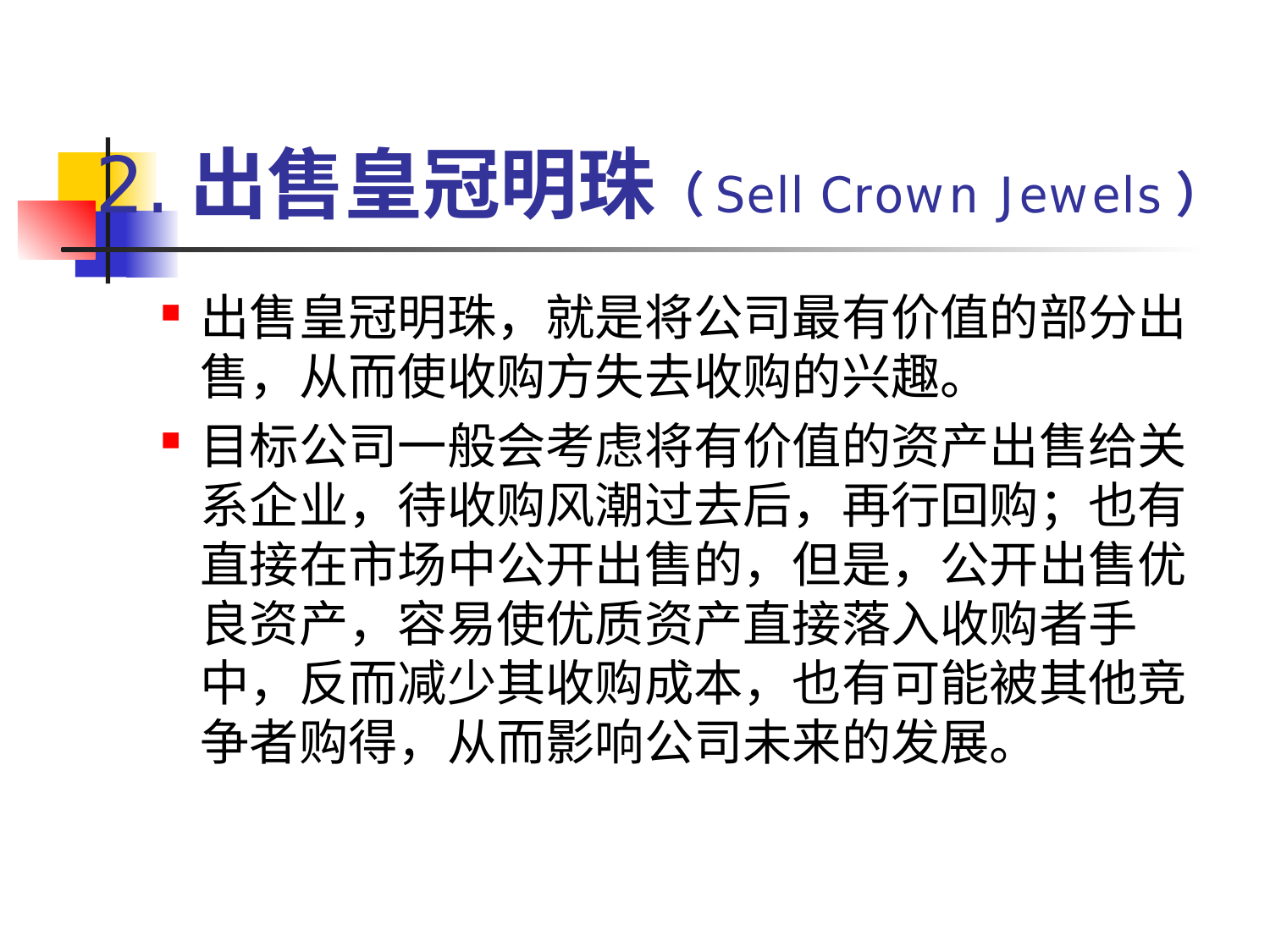

# 2.出售皇冠明珠（Sell Crown Jewels）
出售皇冠明珠，就是将公司最有价值的部分出售，从而使收购方失去收购的兴趣。
目标公司一般会考虑将有价值的资产出售给关系企业，待收购风潮过去后，再行回购；也有直接在市场中公开出售的，但是，公开出售优良资产，容易使优质资产直接落入收购者手中，反而减少其收购成本，也有可能被其他竞争者购得，从而影响公司未来的发展。